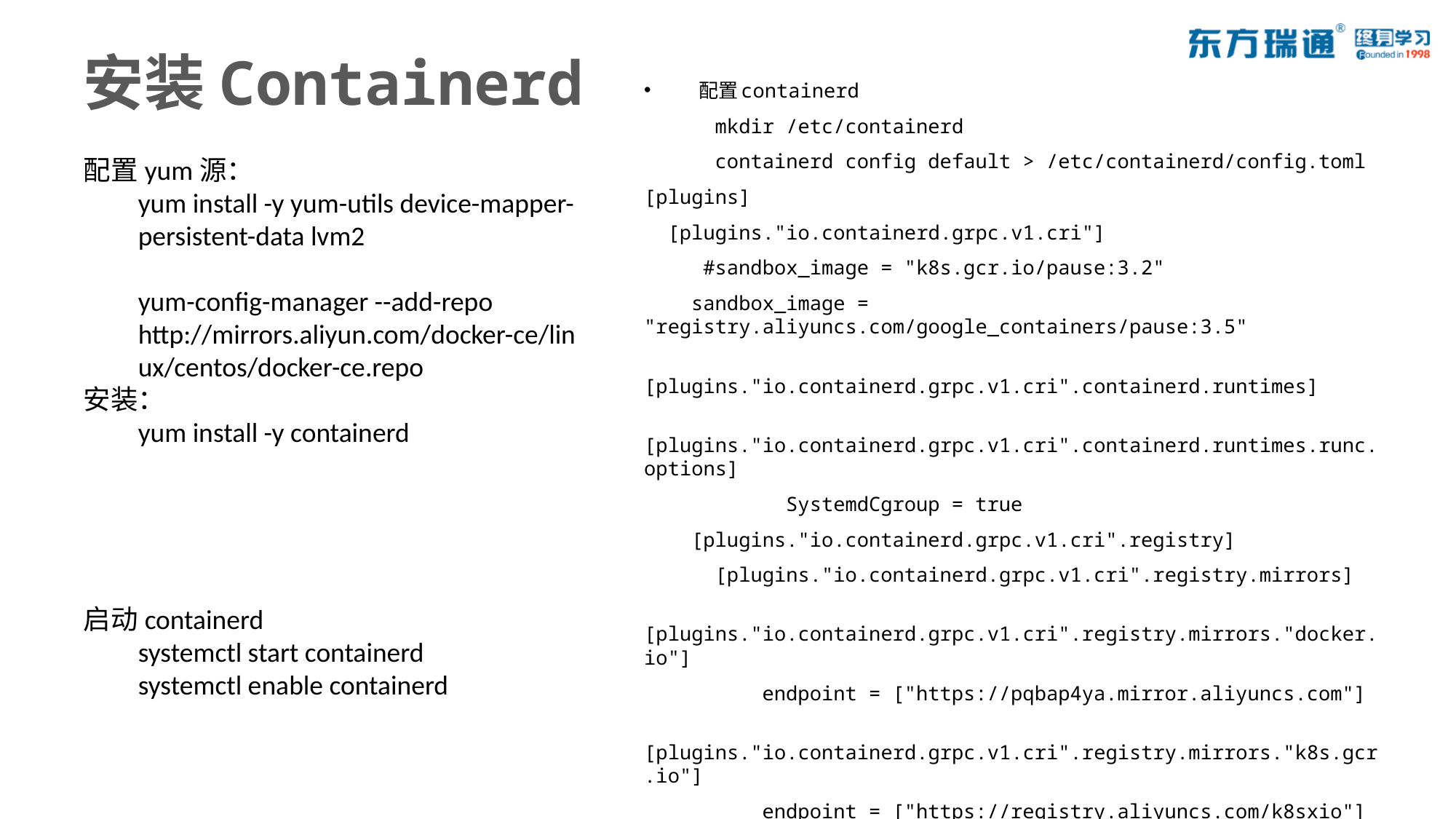

# 安装Containerd
配置containerd
      mkdir /etc/containerd
      containerd config default > /etc/containerd/config.toml
[plugins]
  [plugins."io.containerd.grpc.v1.cri"]
     #sandbox_image = "k8s.gcr.io/pause:3.2"
    sandbox_image = "registry.aliyuncs.com/google_containers/pause:3.5"
      [plugins."io.containerd.grpc.v1.cri".containerd.runtimes]
          [plugins."io.containerd.grpc.v1.cri".containerd.runtimes.runc.options]
            SystemdCgroup = true
    [plugins."io.containerd.grpc.v1.cri".registry]
      [plugins."io.containerd.grpc.v1.cri".registry.mirrors]
        [plugins."io.containerd.grpc.v1.cri".registry.mirrors."docker.io"]
          endpoint = ["https://pqbap4ya.mirror.aliyuncs.com"]
        [plugins."io.containerd.grpc.v1.cri".registry.mirrors."k8s.gcr.io"]
          endpoint = ["https://registry.aliyuncs.com/k8sxio"]

配置yum源：
yum install -y yum-utils device-mapper-persistent-data lvm2

yum-config-manager --add-repo http://mirrors.aliyun.com/docker-ce/linux/centos/docker-ce.repo
安装：
yum install -y containerd

启动containerd
systemctl start containerd
systemctl enable containerd